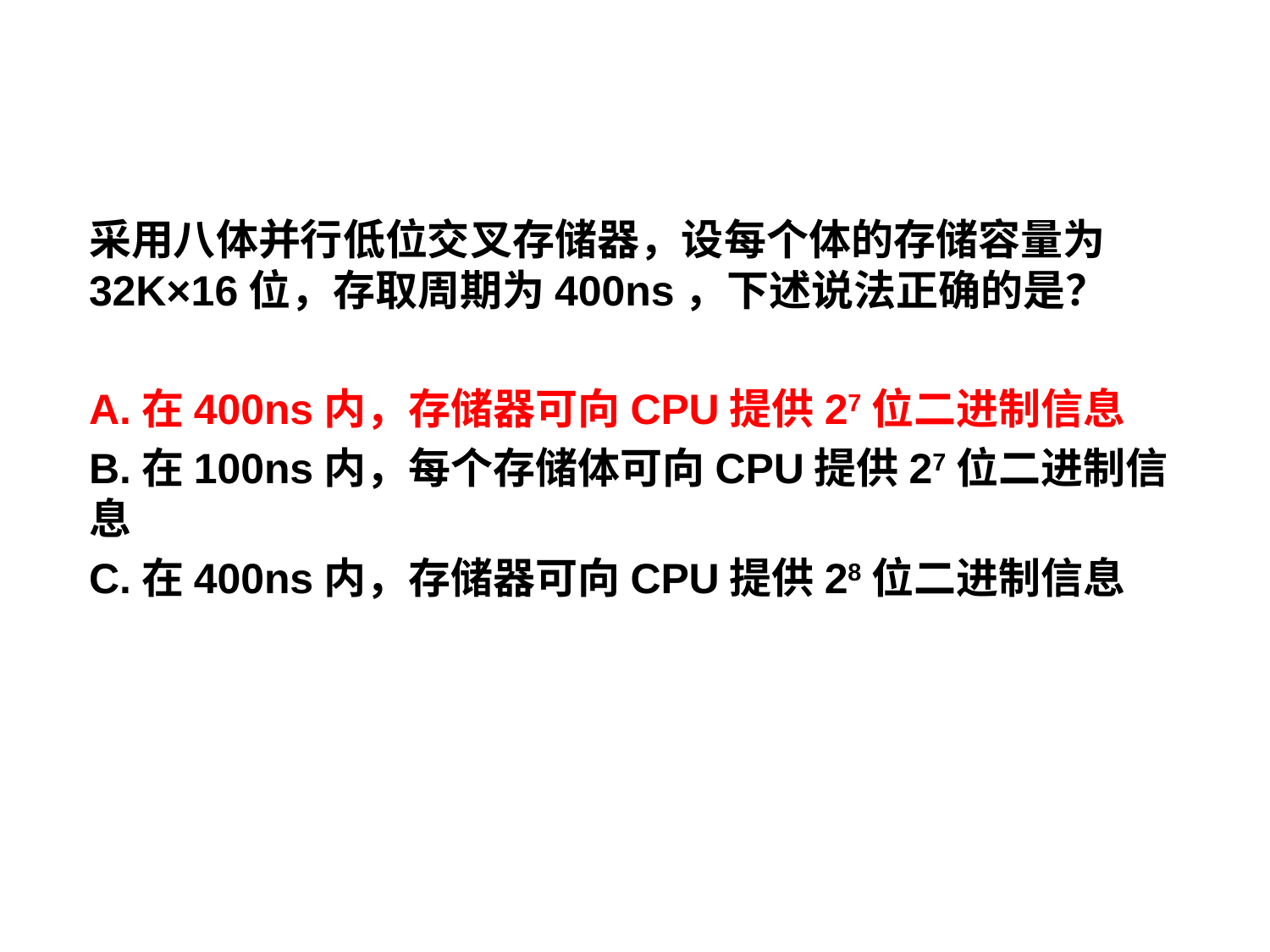

采用八体并行低位交叉存储器，设每个体的存储容量为32K×16位，存取周期为400ns，下述说法正确的是？

A.在400ns内，存储器可向CPU提供27位二进制信息
B.在100ns内，每个存储体可向CPU提供27位二进制信息
C.在400ns内，存储器可向CPU提供28位二进制信息